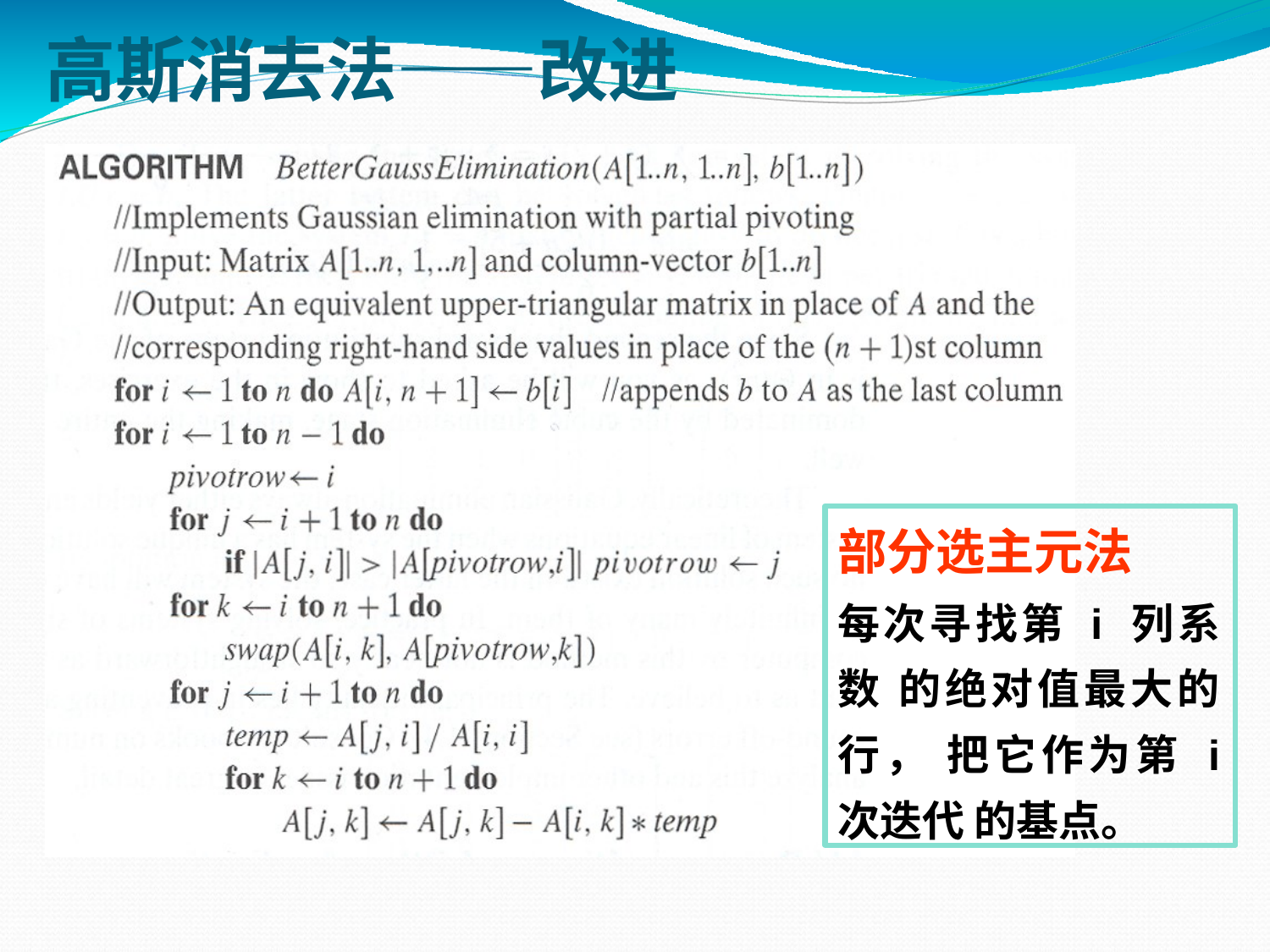

# 高斯消去法——改进

部分选主元法
每次寻找第 i 列系数 的绝对值最大的行， 把它作为第 i 次迭代 的基点。